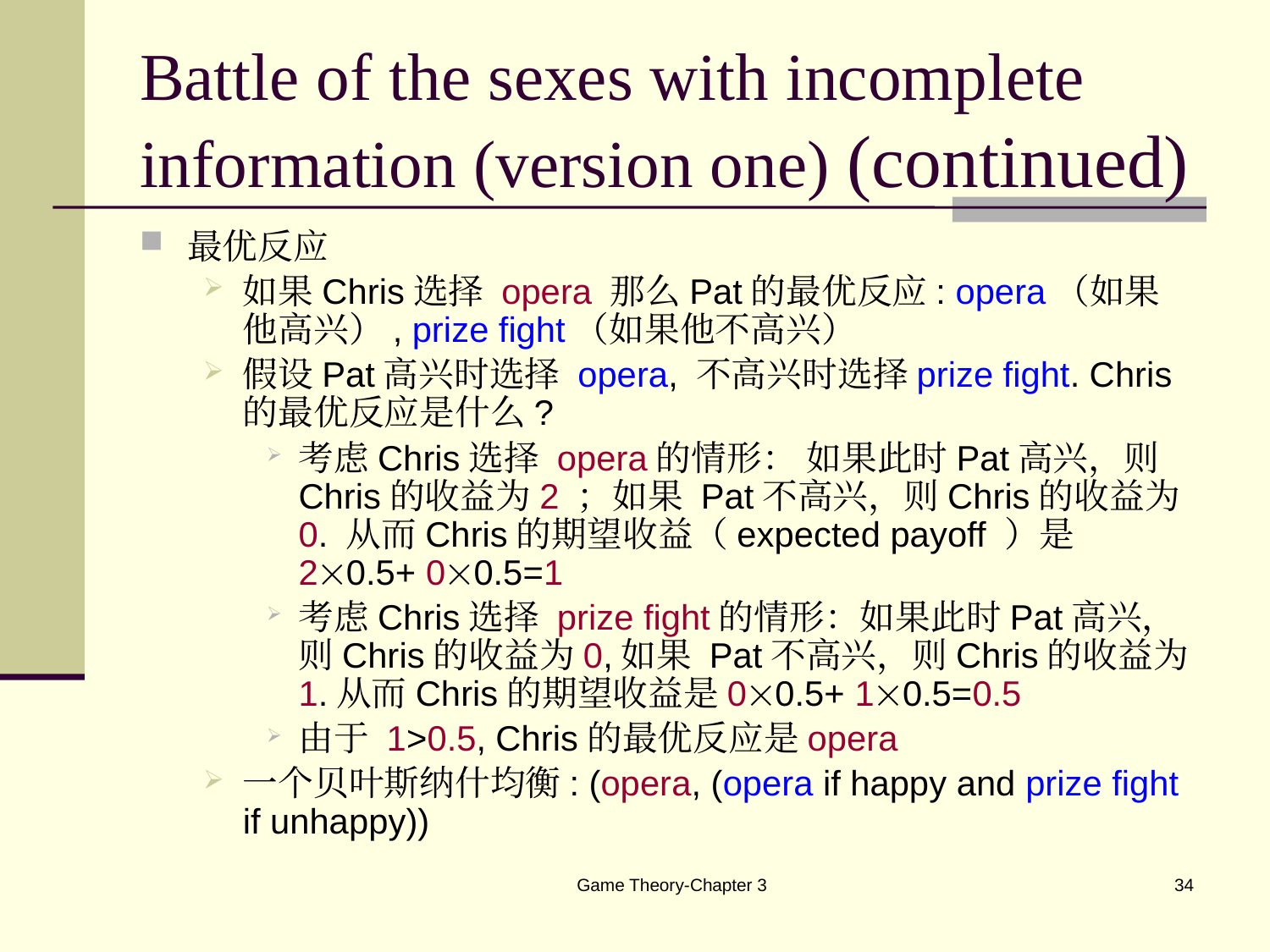

# Battle of the sexes with incomplete information (version one) (continued)
最优反应
如果Chris选择 opera 那么Pat的最优反应: opera（如果他高兴）, prize fight（如果他不高兴）
假设Pat高兴时选择 opera, 不高兴时选择prize fight. Chris的最优反应是什么?
考虑Chris选择 opera的情形： 如果此时Pat高兴，则Chris的收益为2 ；如果 Pat不高兴，则Chris的收益为0. 从而Chris的期望收益（expected payoff ）是2×0.5+ 0×0.5=1
考虑Chris选择 prize fight的情形：如果此时Pat高兴，则Chris的收益为0,如果 Pat不高兴，则Chris的收益为1.从而Chris的期望收益是0×0.5+ 1×0.5=0.5
由于 1>0.5, Chris的最优反应是opera
一个贝叶斯纳什均衡: (opera, (opera if happy and prize fight if unhappy))
Game Theory-Chapter 3
34